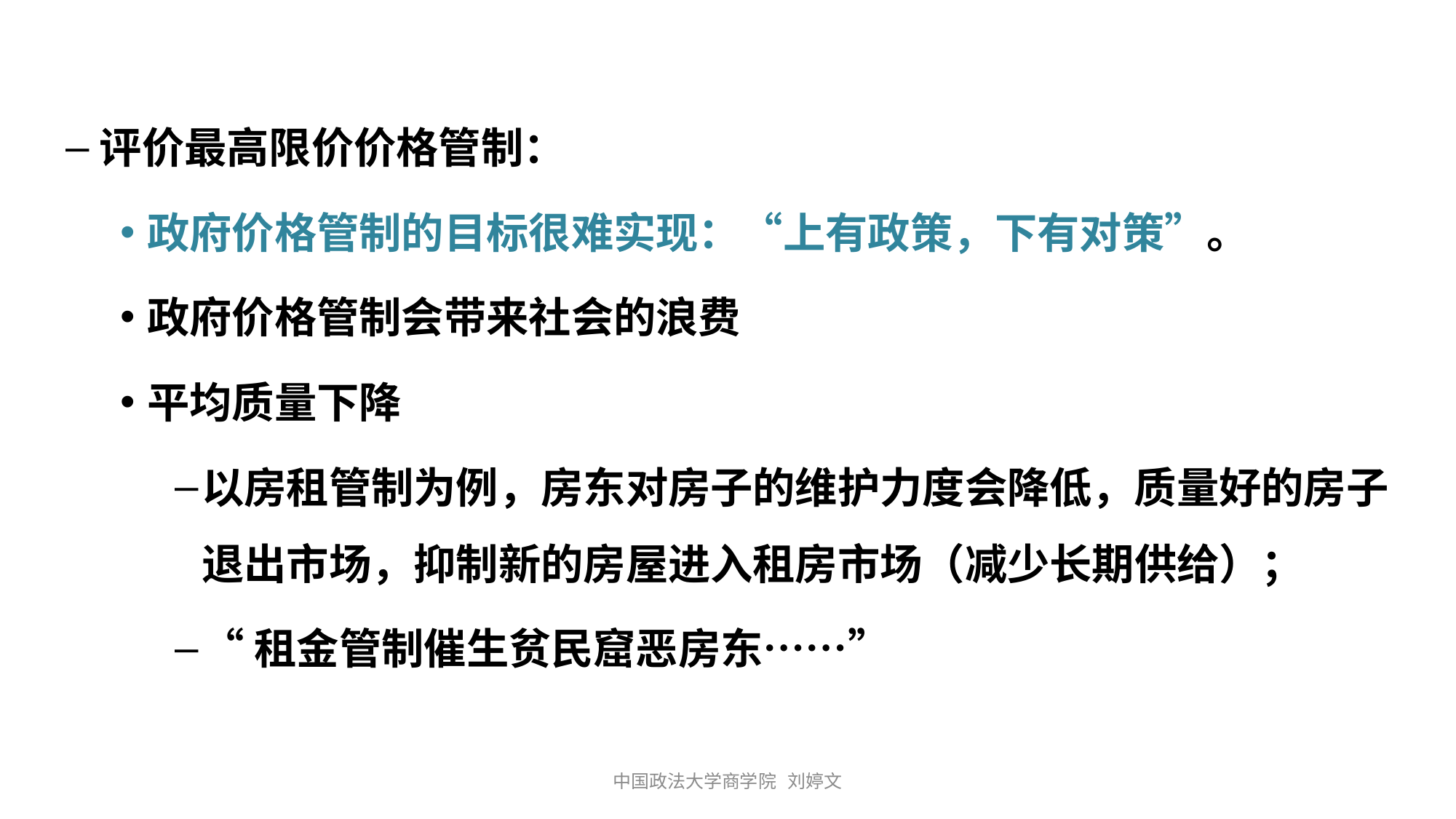

评价最高限价价格管制：
政府价格管制的目标很难实现：“上有政策，下有对策”。
政府价格管制会带来社会的浪费
平均质量下降
以房租管制为例，房东对房子的维护力度会降低，质量好的房子退出市场，抑制新的房屋进入租房市场（减少长期供给）；
“租金管制催生贫民窟恶房东……”
中国政法大学商学院  刘婷文